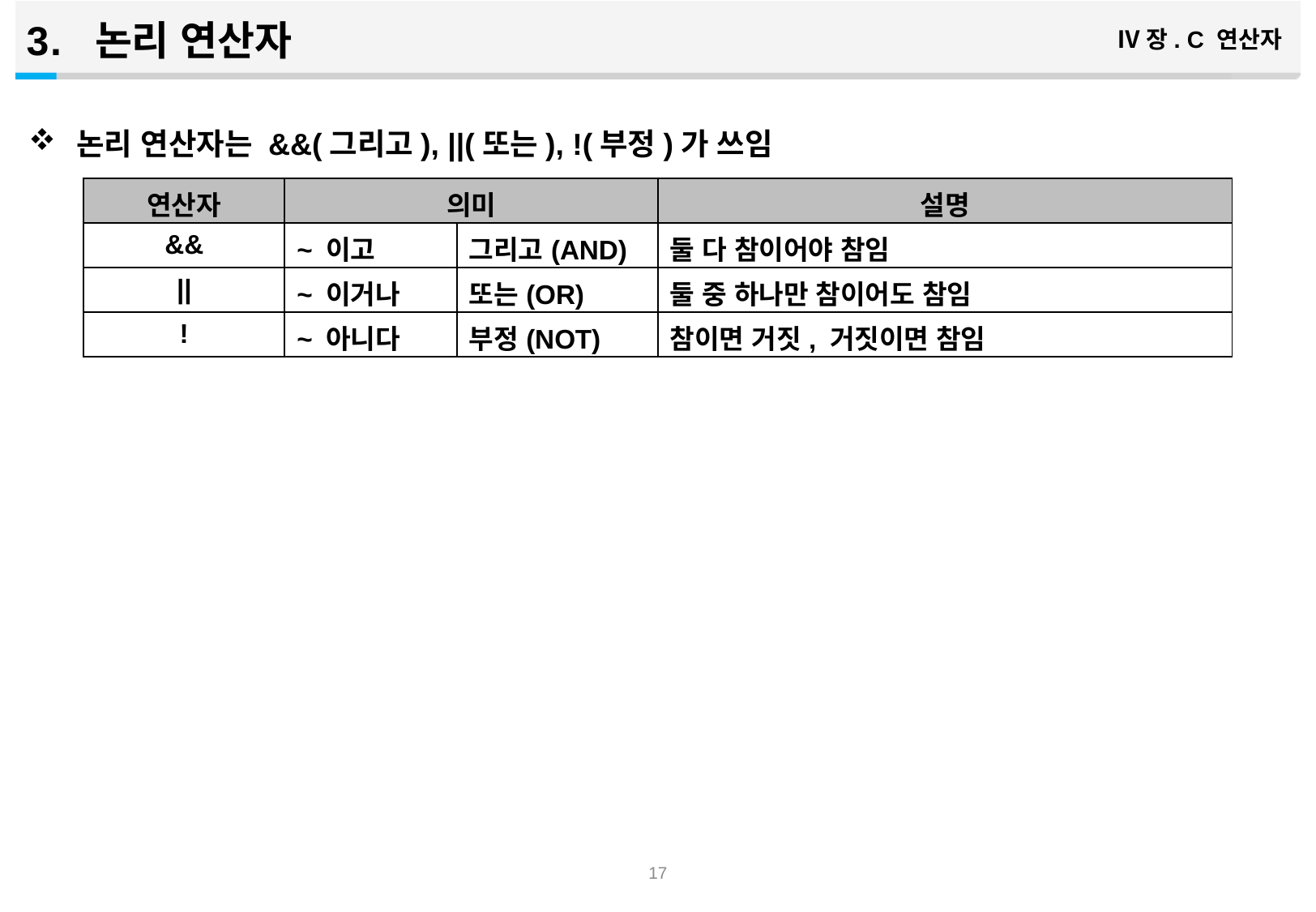

논리 연산자
Ⅳ장. C 연산자
논리 연산자는 &&(그리고), ||(또는), !(부정)가 쓰임
| 연산자 | 의미 |  | 설명 |
| --- | --- | --- | --- |
| && | ~ 이고 | 그리고(AND) | 둘 다 참이어야 참임 |
| || | ~ 이거나 | 또는(OR) | 둘 중 하나만 참이어도 참임 |
| ! | ~ 아니다 | 부정(NOT) | 참이면 거짓, 거짓이면 참임 |
17